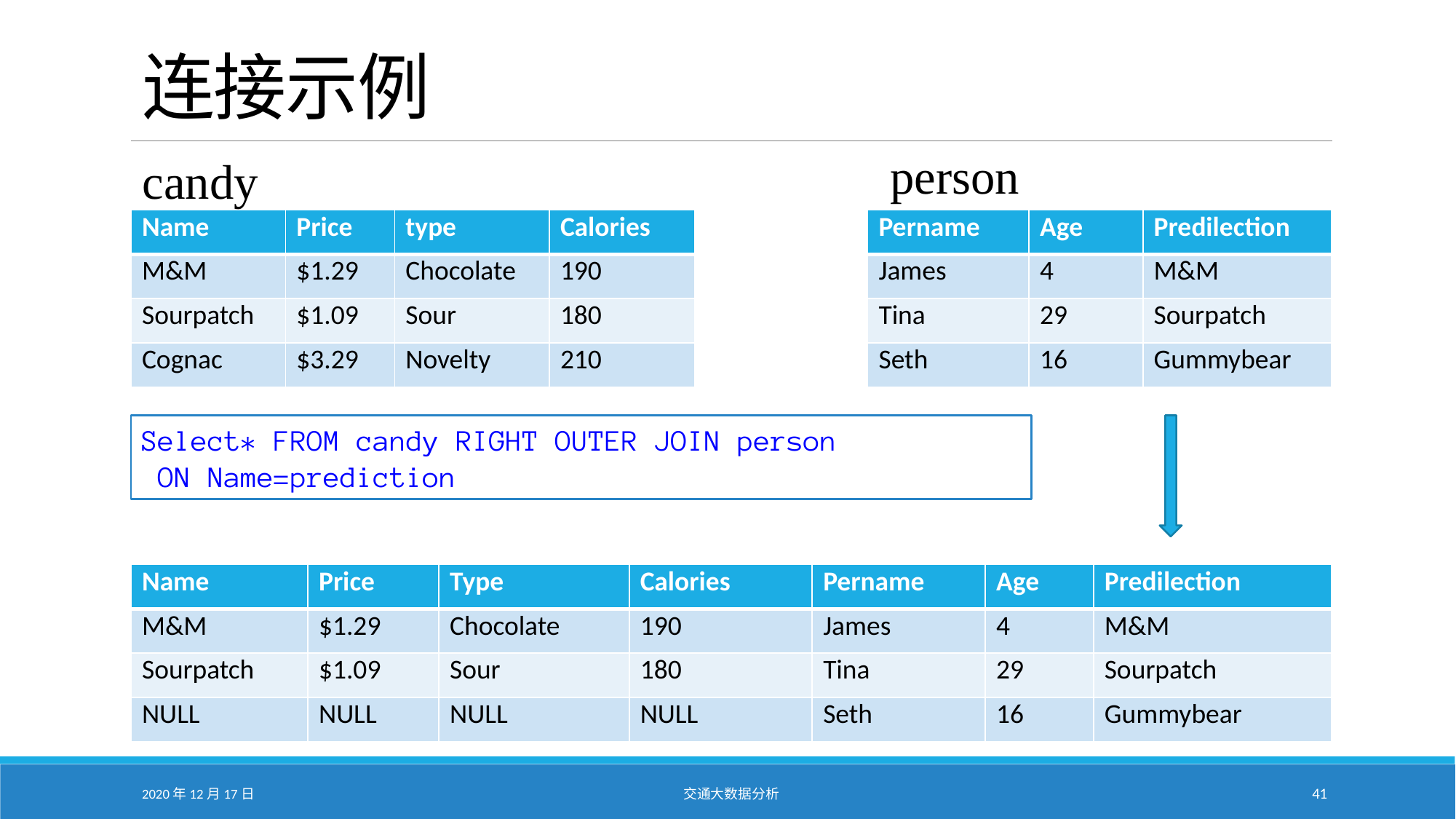

# 连接示例
person
candy

| Name | Price | type | Calories |
| --- | --- | --- | --- |
| M&M | $1.29 | Chocolate | 190 |
| Sourpatch | $1.09 | Sour | 180 |
| Cognac | $3.29 | Novelty | 210 |
| Pername | Age | Predilection |
| --- | --- | --- |
| James | 4 | M&M |
| Tina | 29 | Sourpatch |
| Seth | 16 | Gummybear |
Select* FROM candy RIGHT OUTER JOIN person
 ON Name=prediction

| Name | Price | Type | Calories | Pername | Age | Predilection |
| --- | --- | --- | --- | --- | --- | --- |
| M&M | $1.29 | Chocolate | 190 | James | 4 | M&M |
| Sourpatch | $1.09 | Sour | 180 | Tina | 29 | Sourpatch |
| NULL | NULL | NULL | NULL | Seth | 16 | Gummybear |
2020年12月17日
交通大数据分析
41